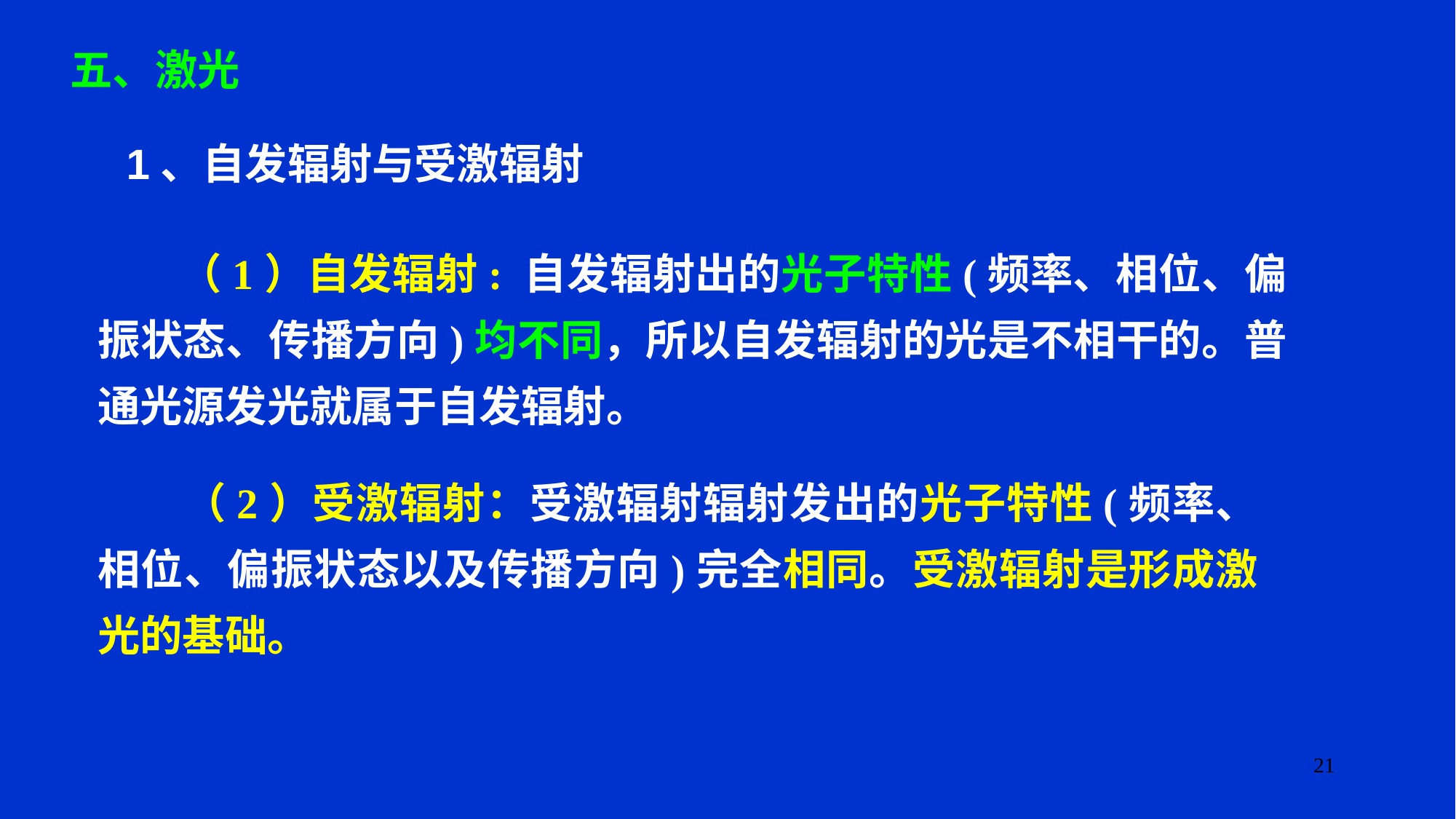

五、激光
1、自发辐射与受激辐射
       （1）自发辐射: 自发辐射出的光子特性(频率、相位、偏振状态、传播方向)均不同，所以自发辐射的光是不相干的。普通光源发光就属于自发辐射。
       （2）受激辐射：受激辐射辐射发出的光子特性(频率、相位、偏振状态以及传播方向)完全相同。受激辐射是形成激光的基础。
21